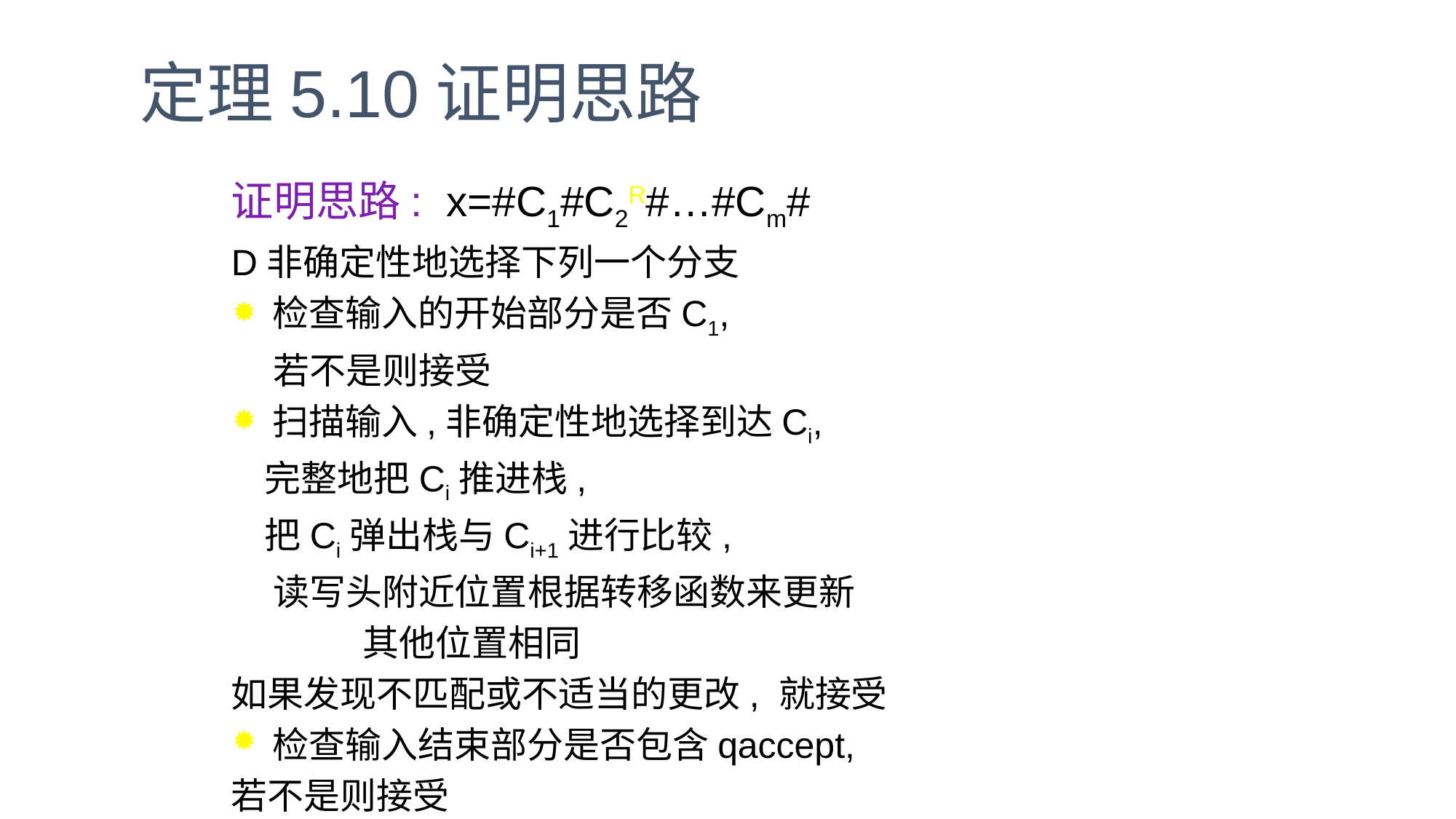

定理5.10证明思路
证明思路:  x=#C1#C2R#…#Cm#
D非确定性地选择下列一个分支
检查输入的开始部分是否C1,
    若不是则接受
扫描输入,非确定性地选择到达Ci,
   完整地把Ci推进栈,
   把Ci弹出栈与Ci+1进行比较,
    读写头附近位置根据转移函数来更新
               其他位置相同
如果发现不匹配或不适当的更改, 就接受
检查输入结束部分是否包含qaccept,
若不是则接受
38